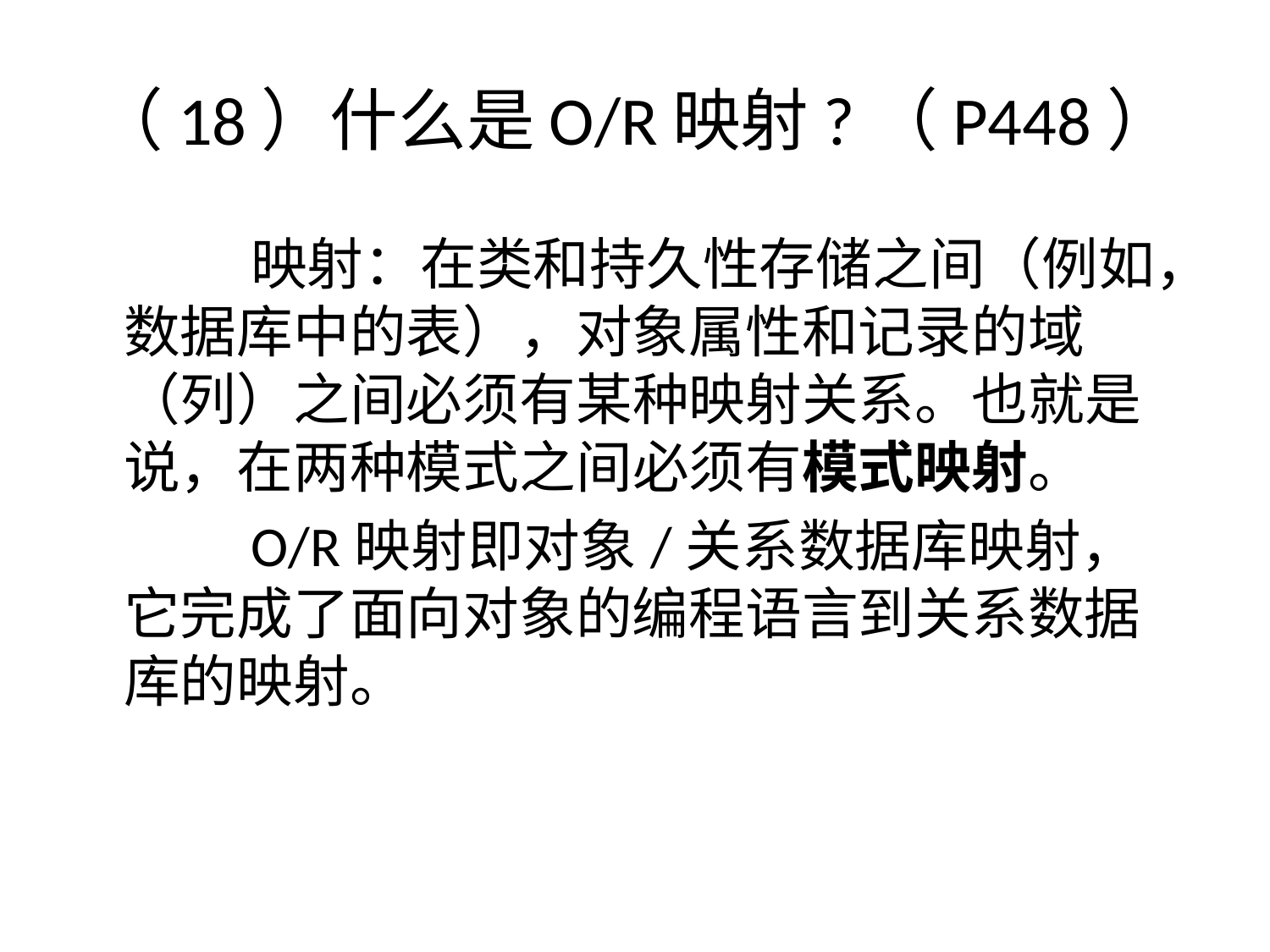

# （18）什么是O/R映射?（P448）
		映射：在类和持久性存储之间（例如，数据库中的表），对象属性和记录的域（列）之间必须有某种映射关系。也就是说，在两种模式之间必须有模式映射。
		O/R映射即对象/关系数据库映射，它完成了面向对象的编程语言到关系数据库的映射。